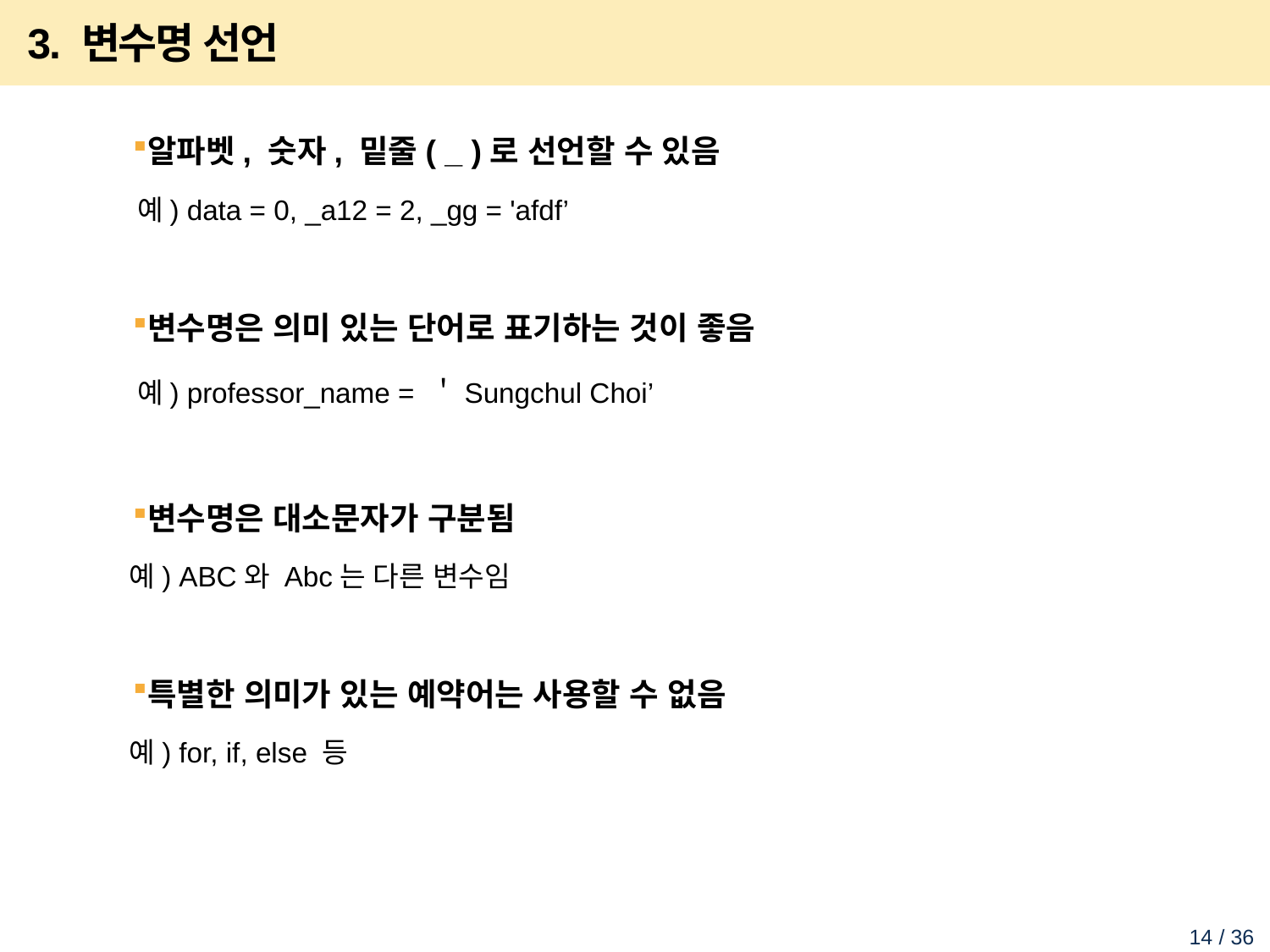

# 3. 변수명 선언
알파벳, 숫자, 밑줄( _ )로 선언할 수 있음
   예) data = 0, _a12 = 2, _gg = 'afdf’

변수명은 의미 있는 단어로 표기하는 것이 좋음
   예) professor_name = ＇Sungchul Choi’

변수명은 대소문자가 구분됨
  예) ABC와 Abc는 다른 변수임

특별한 의미가 있는 예약어는 사용할 수 없음
  예) for, if, else 등